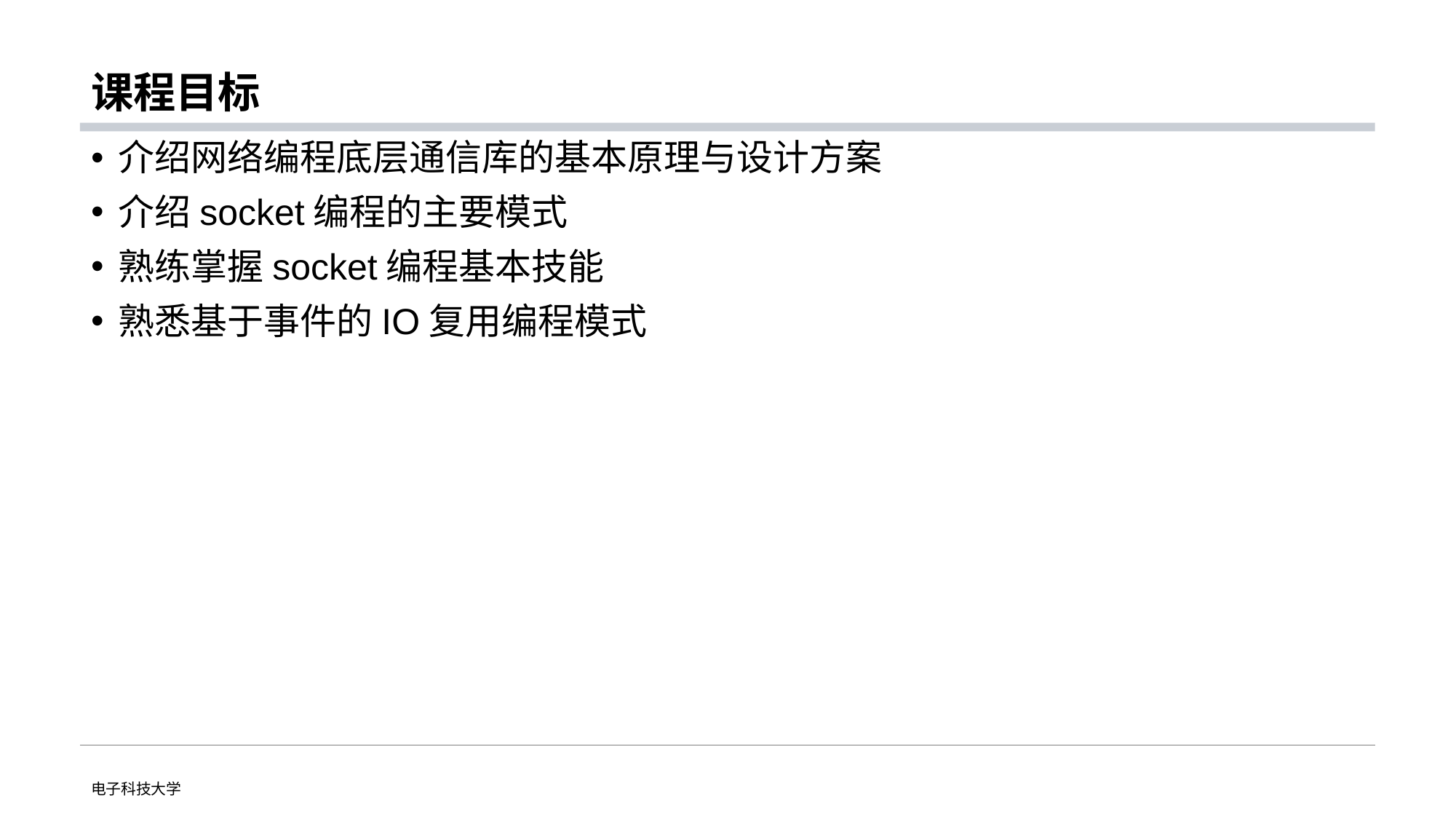

# 课程目标
介绍网络编程底层通信库的基本原理与设计方案
介绍socket编程的主要模式
熟练掌握socket编程基本技能
熟悉基于事件的IO复用编程模式
电子科技大学